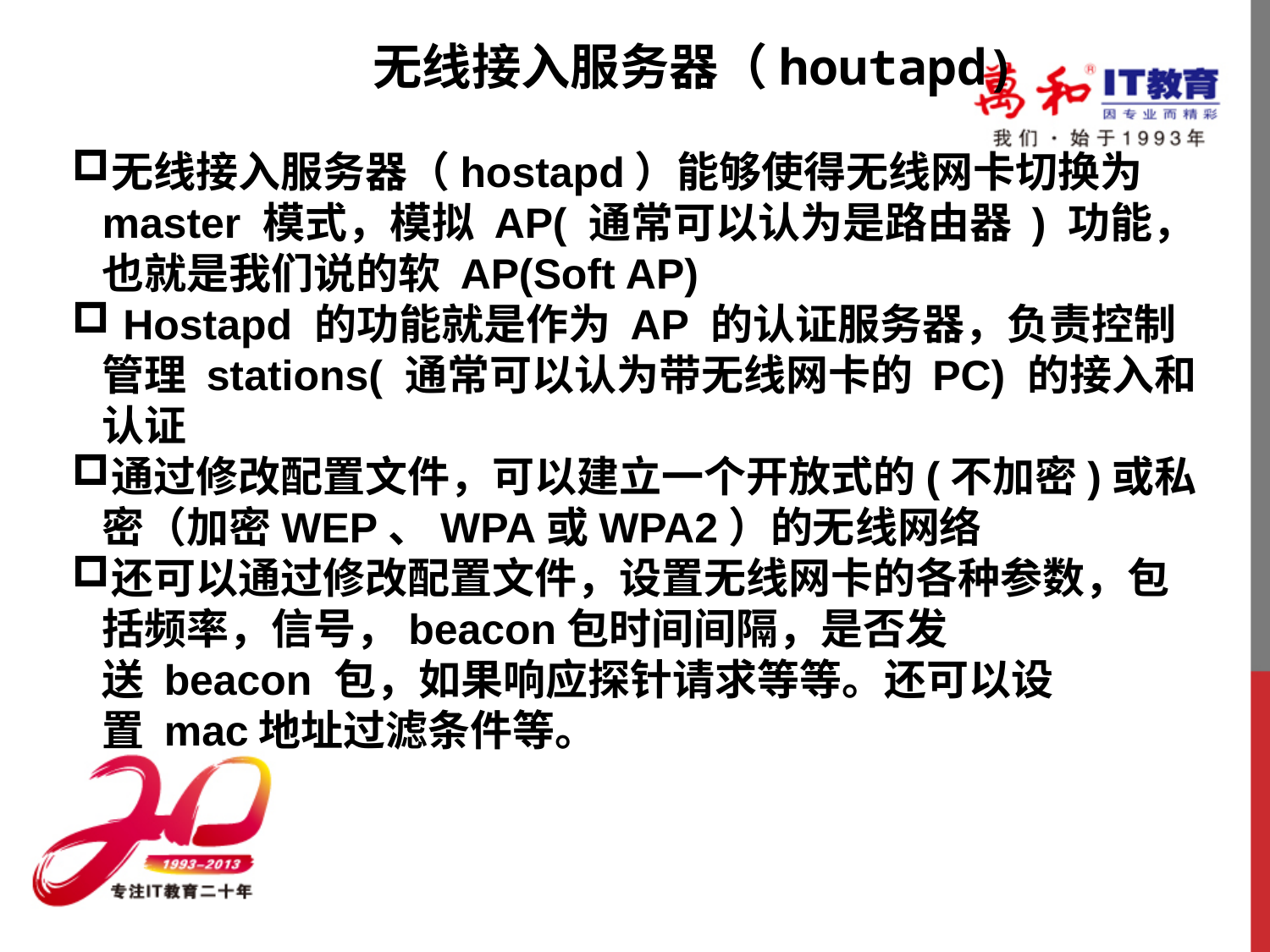

无线接入服务器（houtapd)
无线接入服务器（hostapd）能够使得无线网卡切换为 master 模式，模拟 AP( 通常可以认为是路由器 ) 功能，也就是我们说的软 AP(Soft AP)
 Hostapd 的功能就是作为 AP 的认证服务器，负责控制管理 stations( 通常可以认为带无线网卡的 PC) 的接入和认证
通过修改配置文件，可以建立一个开放式的(不加密)或私密（加密WEP、WPA或WPA2）的无线网络
还可以通过修改配置文件，设置无线网卡的各种参数，包括频率，信号，beacon包时间间隔，是否发送 beacon 包，如果响应探针请求等等。还可以设置 mac地址过滤条件等。